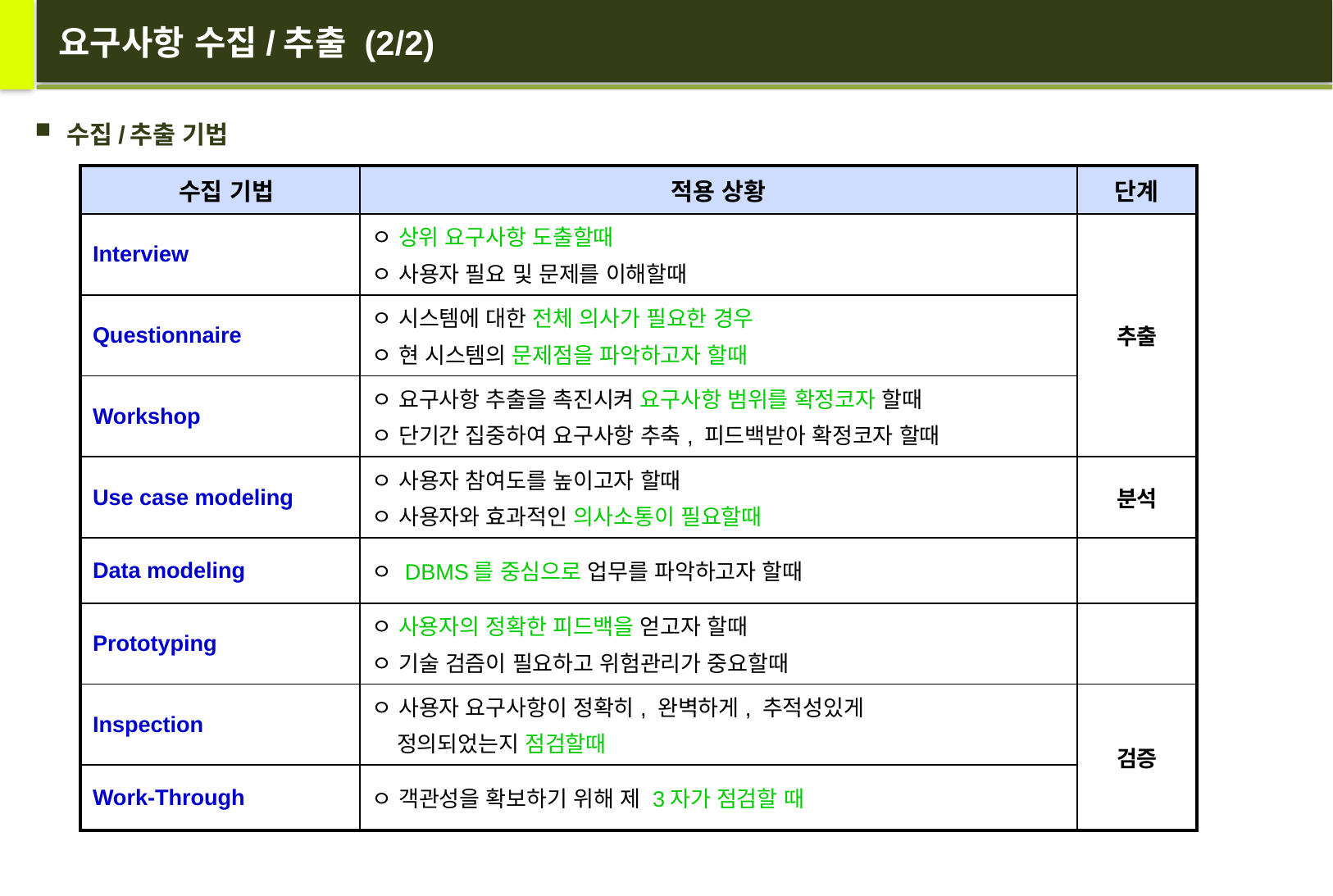

# 요구사항 수집/추출 (2/2)
 수집/추출 기법
| 수집 기법 | 적용 상황 | 단계 |
| --- | --- | --- |
| Interview | ㅇ 상위 요구사항 도출할때 ㅇ 사용자 필요 및 문제를 이해할때 | 추출 |
| Questionnaire | ㅇ 시스템에 대한 전체 의사가 필요한 경우 ㅇ 현 시스템의 문제점을 파악하고자 할때 |  |
| Workshop | ㅇ 요구사항 추출을 촉진시켜 요구사항 범위를 확정코자 할때 ㅇ 단기간 집중하여 요구사항 추축, 피드백받아 확정코자 할때 |  |
| Use case modeling | ㅇ 사용자 참여도를 높이고자 할때 ㅇ 사용자와 효과적인 의사소통이 필요할때 | 분석 |
| Data modeling | ㅇ DBMS를 중심으로 업무를 파악하고자 할때 |  |
| Prototyping | ㅇ 사용자의 정확한 피드백을 얻고자 할때 ㅇ 기술 검즘이 필요하고 위험관리가 중요할때 |  |
| Inspection | ㅇ 사용자 요구사항이 정확히, 완벽하게, 추적성있게 정의되었는지 점검할때 | 검증 |
| Work-Through | ㅇ 객관성을 확보하기 위해 제 3자가 점검할 때 |  |